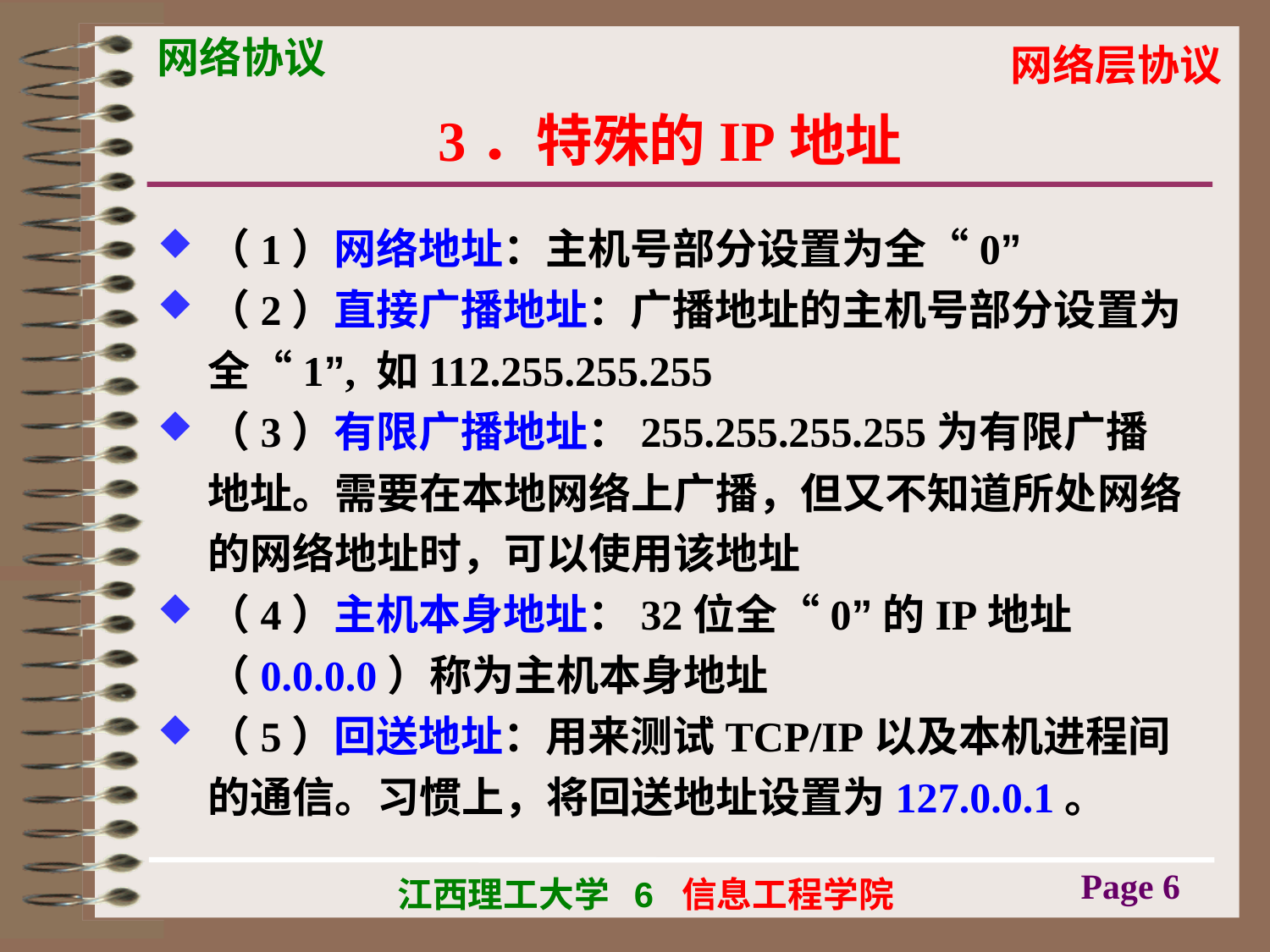

# 3．特殊的IP地址
（1）网络地址：主机号部分设置为全“0”
（2）直接广播地址：广播地址的主机号部分设置为全“1”, 如112.255.255.255
（3）有限广播地址：255.255.255.255为有限广播地址。需要在本地网络上广播，但又不知道所处网络的网络地址时，可以使用该地址
（4）主机本身地址：32位全“0”的IP地址（0.0.0.0）称为主机本身地址
（5）回送地址：用来测试TCP/IP以及本机进程间的通信。习惯上，将回送地址设置为127.0.0.1。
Page 6